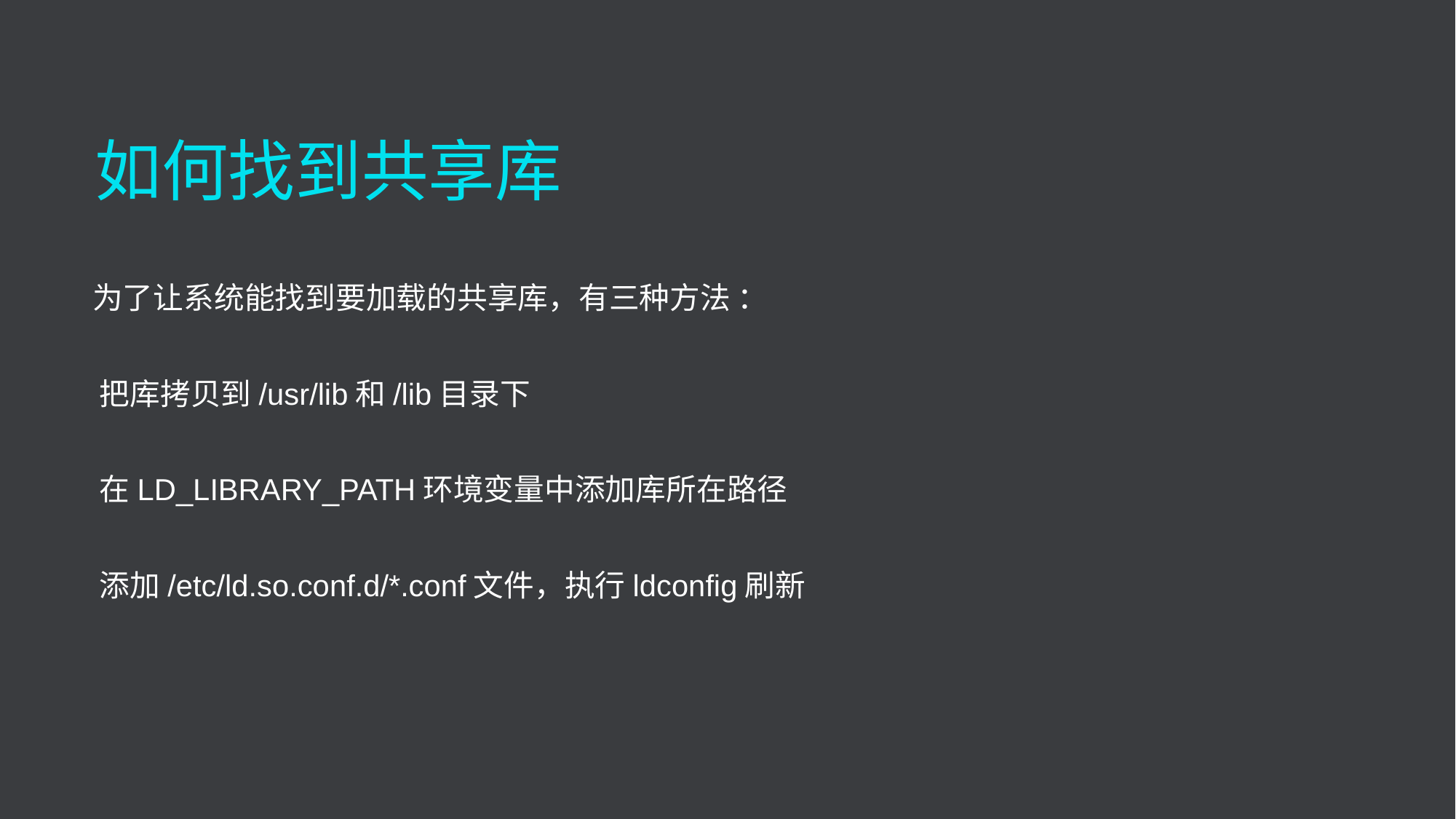

如何找到共享库
      为了让系统能找到要加载的共享库，有三种方法 ：

把库拷贝到/usr/lib和/lib目录下

在LD_LIBRARY_PATH环境变量中添加库所在路径

添加/etc/ld.so.conf.d/*.conf文件，执行ldconfig刷新